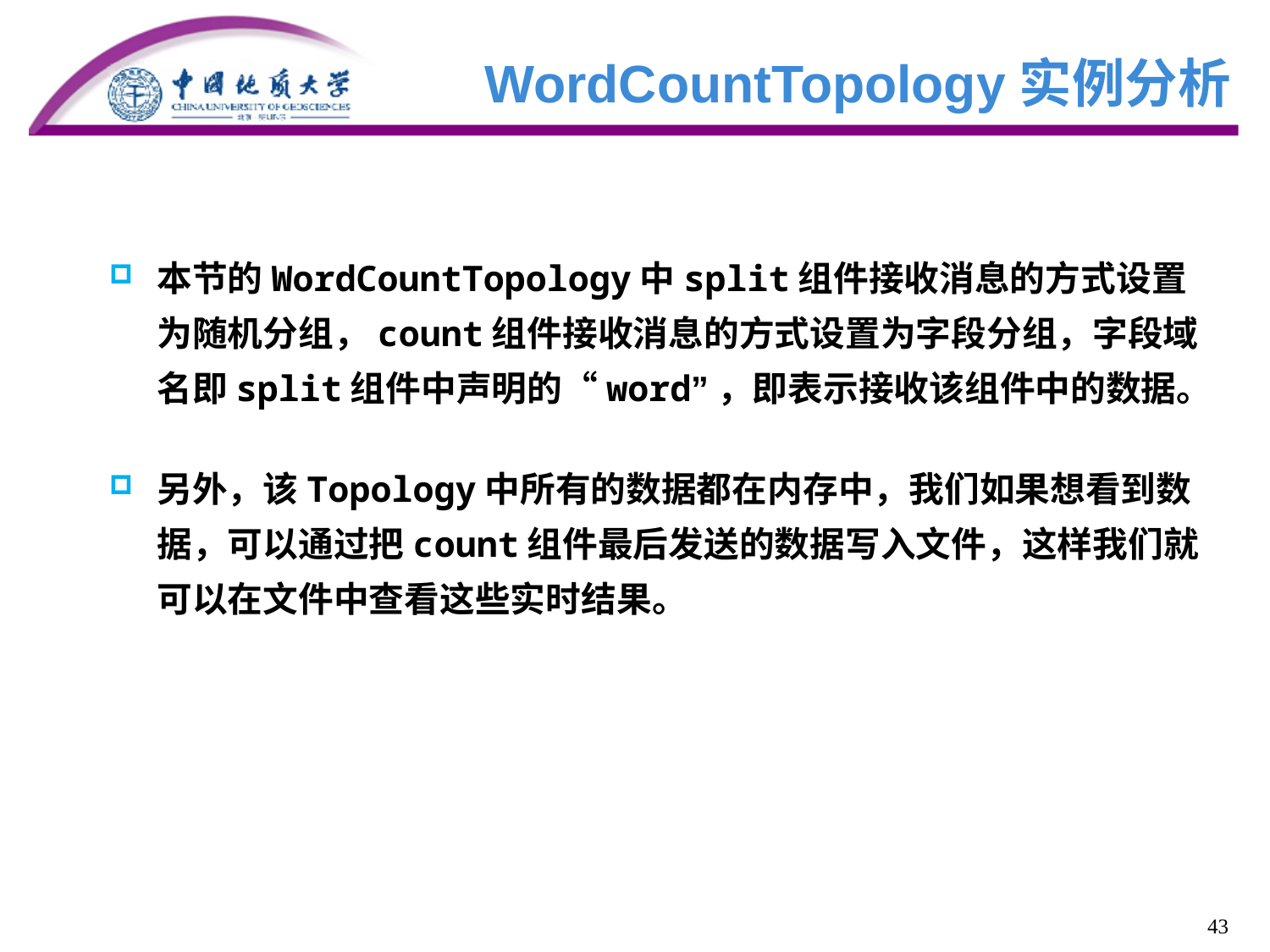

# WordCountTopology实例分析
本节的WordCountTopology中split组件接收消息的方式设置为随机分组，count组件接收消息的方式设置为字段分组，字段域名即split组件中声明的“word”，即表示接收该组件中的数据。
另外，该Topology中所有的数据都在内存中，我们如果想看到数据，可以通过把count组件最后发送的数据写入文件，这样我们就可以在文件中查看这些实时结果。